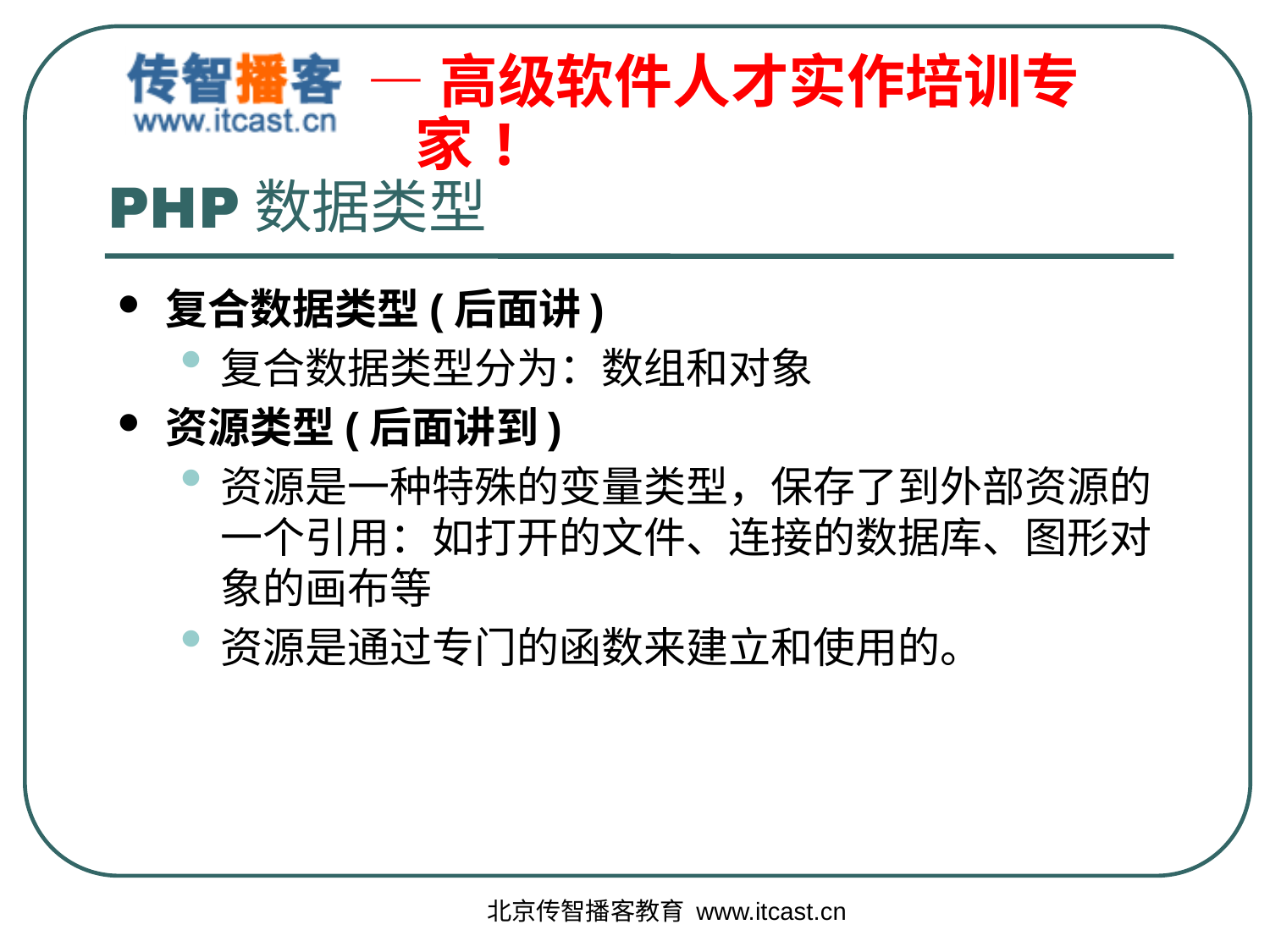

# PHP数据类型
复合数据类型(后面讲)
复合数据类型分为：数组和对象
资源类型(后面讲到)
资源是一种特殊的变量类型，保存了到外部资源的一个引用：如打开的文件、连接的数据库、图形对象的画布等
资源是通过专门的函数来建立和使用的。